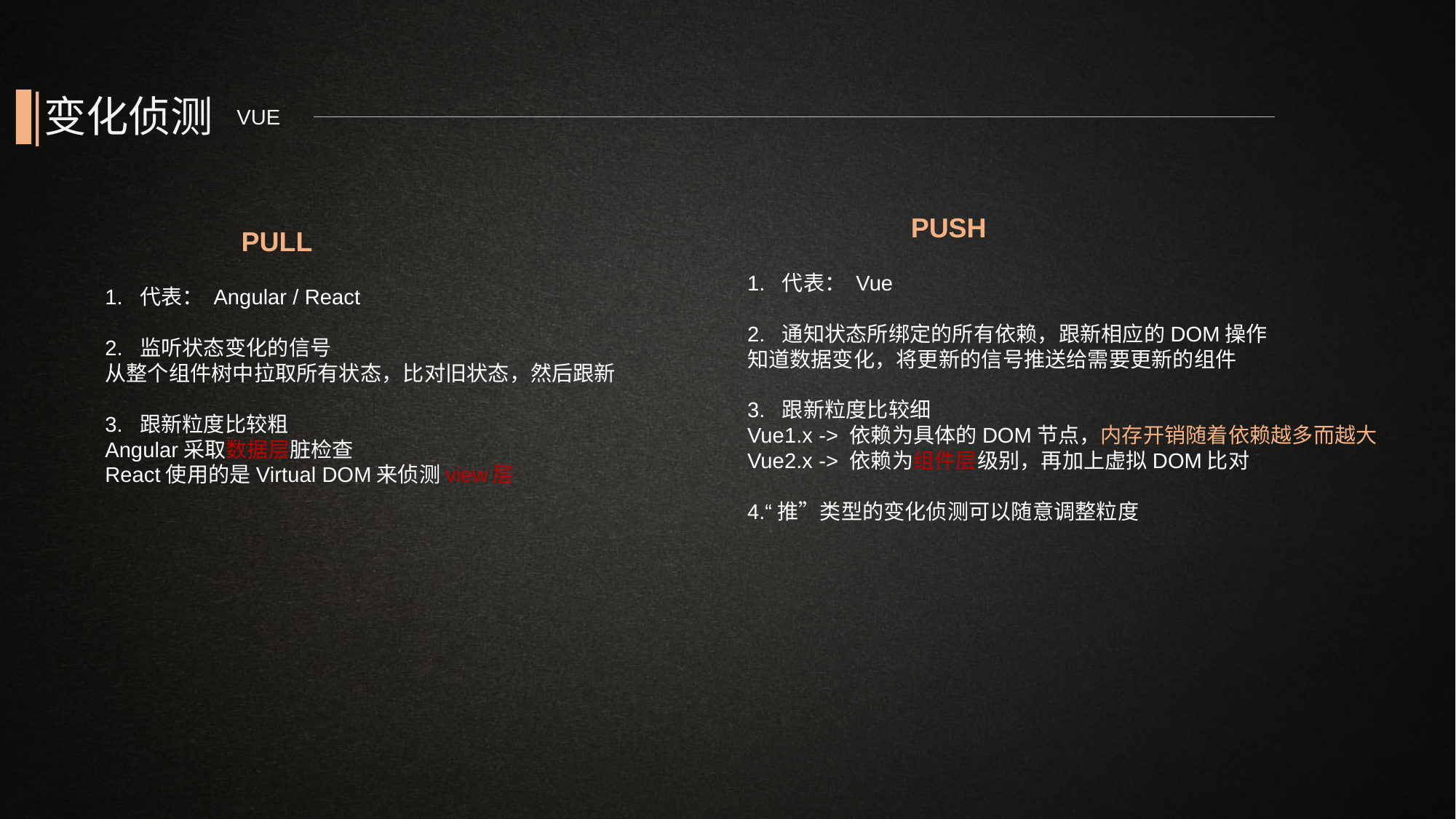

变化侦测
VUE

PUSH
1.  代表： Vue

2.  通知状态所绑定的所有依赖，跟新相应的DOM操作
知道数据变化，将更新的信号推送给需要更新的组件

3.  跟新粒度比较细
Vue1.x -> 依赖为具体的DOM节点，内存开销随着依赖越多而越大
Vue2.x -> 依赖为组件层级别，再加上虚拟DOM比对

4.“推”类型的变化侦测可以随意调整粒度

PULL
1.  代表： Angular / React

2.  监听状态变化的信号
从整个组件树中拉取所有状态，比对旧状态，然后跟新

3.  跟新粒度比较粗
Angular采取数据层脏检查
React使用的是Virtual DOM来侦测view层